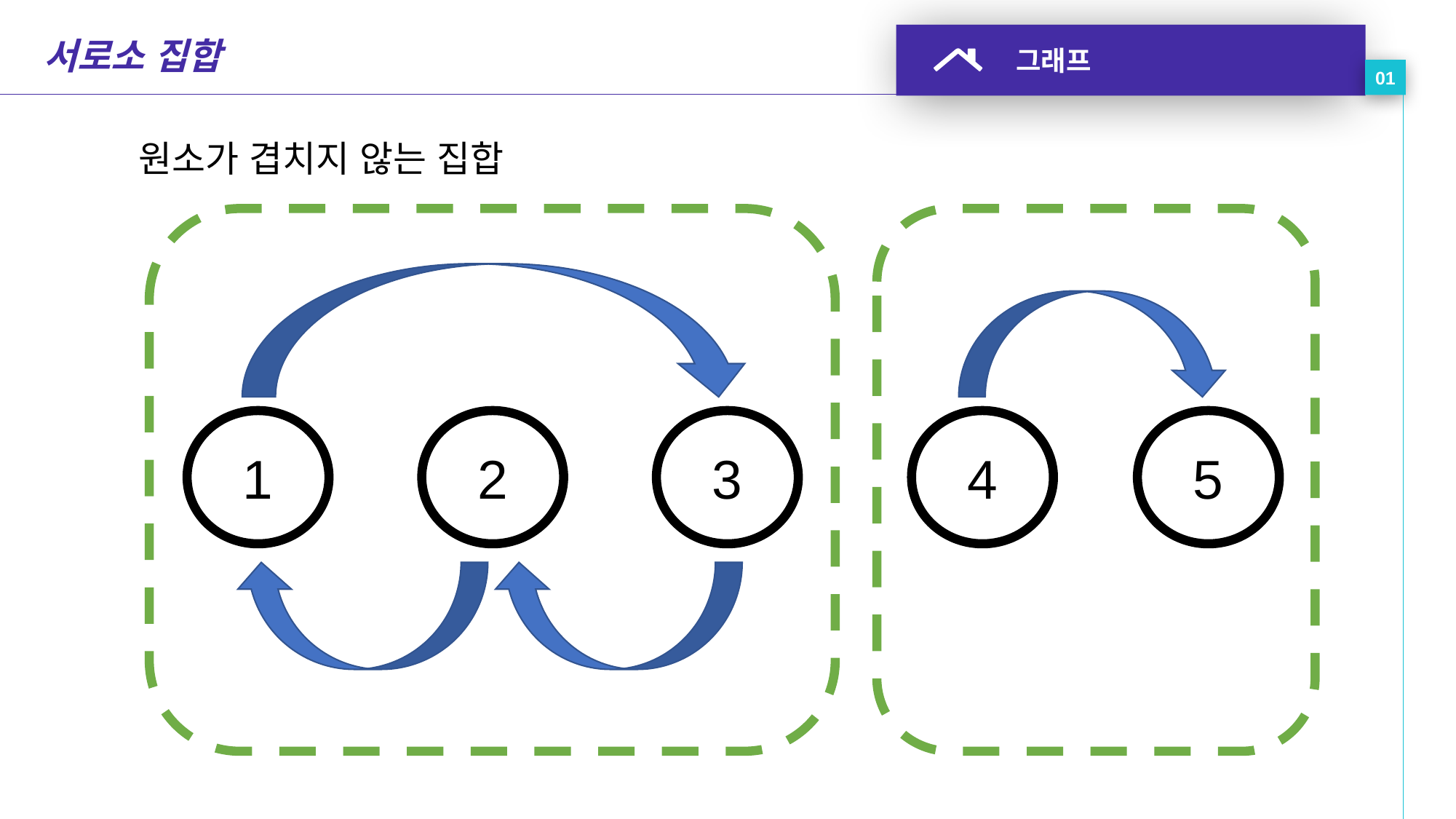

그래프

01
서로소 집합
원소가 겹치지 않는 집합

1
2
3
4
5